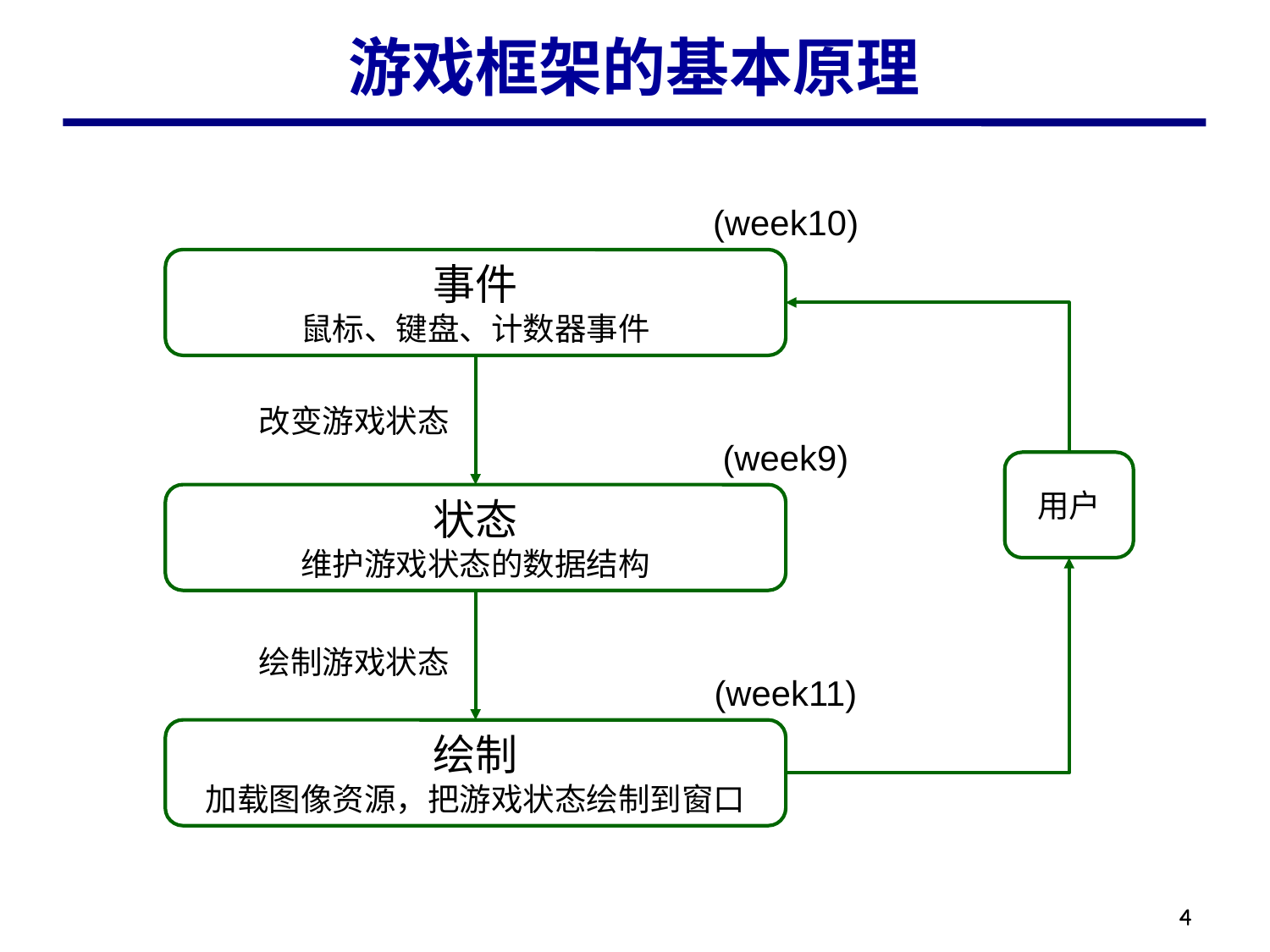

# 游戏框架的基本原理
(week10)
事件
鼠标、键盘、计数器事件
改变游戏状态
(week9)
用户
状态
维护游戏状态的数据结构
绘制游戏状态
(week11)
绘制
加载图像资源，把游戏状态绘制到窗口